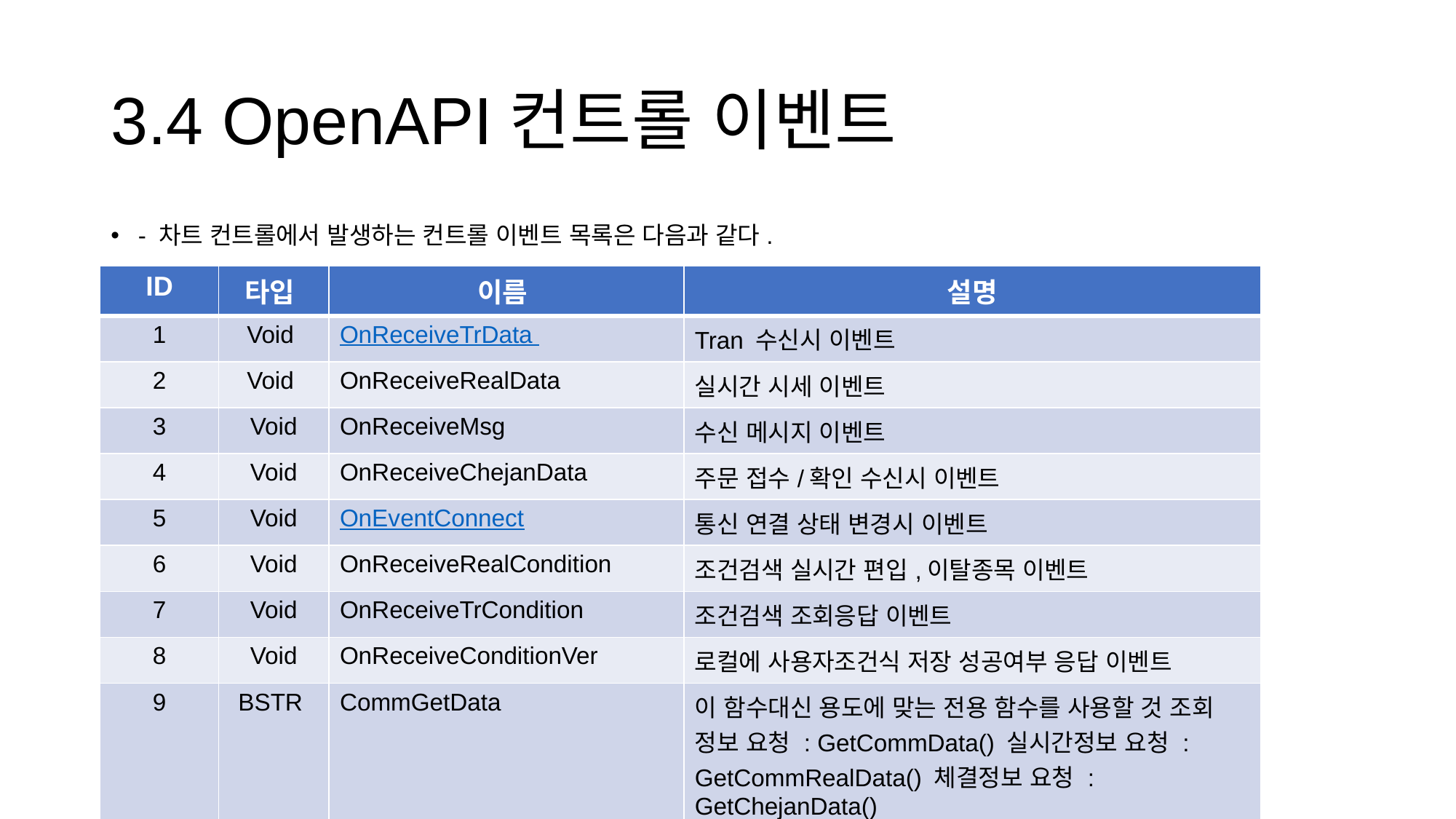

# 3.4 OpenAPI컨트롤 이벤트
- 차트 컨트롤에서 발생하는 컨트롤 이벤트 목록은 다음과 같다.
| ID | 타입 | 이름 | 설명 |
| --- | --- | --- | --- |
| 1 | Void | OnReceiveTrData | Tran 수신시 이벤트 |
| 2 | Void | OnReceiveRealData | 실시간 시세 이벤트 |
| 3 | Void | OnReceiveMsg | 수신 메시지 이벤트 |
| 4 | Void | OnReceiveChejanData | 주문 접수/확인 수신시 이벤트 |
| 5 | Void | OnEventConnect | 통신 연결 상태 변경시 이벤트 |
| 6 | Void | OnReceiveRealCondition | 조건검색 실시간 편입,이탈종목 이벤트 |
| 7 | Void | OnReceiveTrCondition | 조건검색 조회응답 이벤트 |
| 8 | Void | OnReceiveConditionVer | 로컬에 사용자조건식 저장 성공여부 응답 이벤트 |
| 9 | BSTR | CommGetData | 이 함수대신 용도에 맞는 전용 함수를 사용할 것 조회 정보 요청 : GetCommData() 실시간정보 요청 : GetCommRealData() 체결정보 요청 : GetChejanData() |